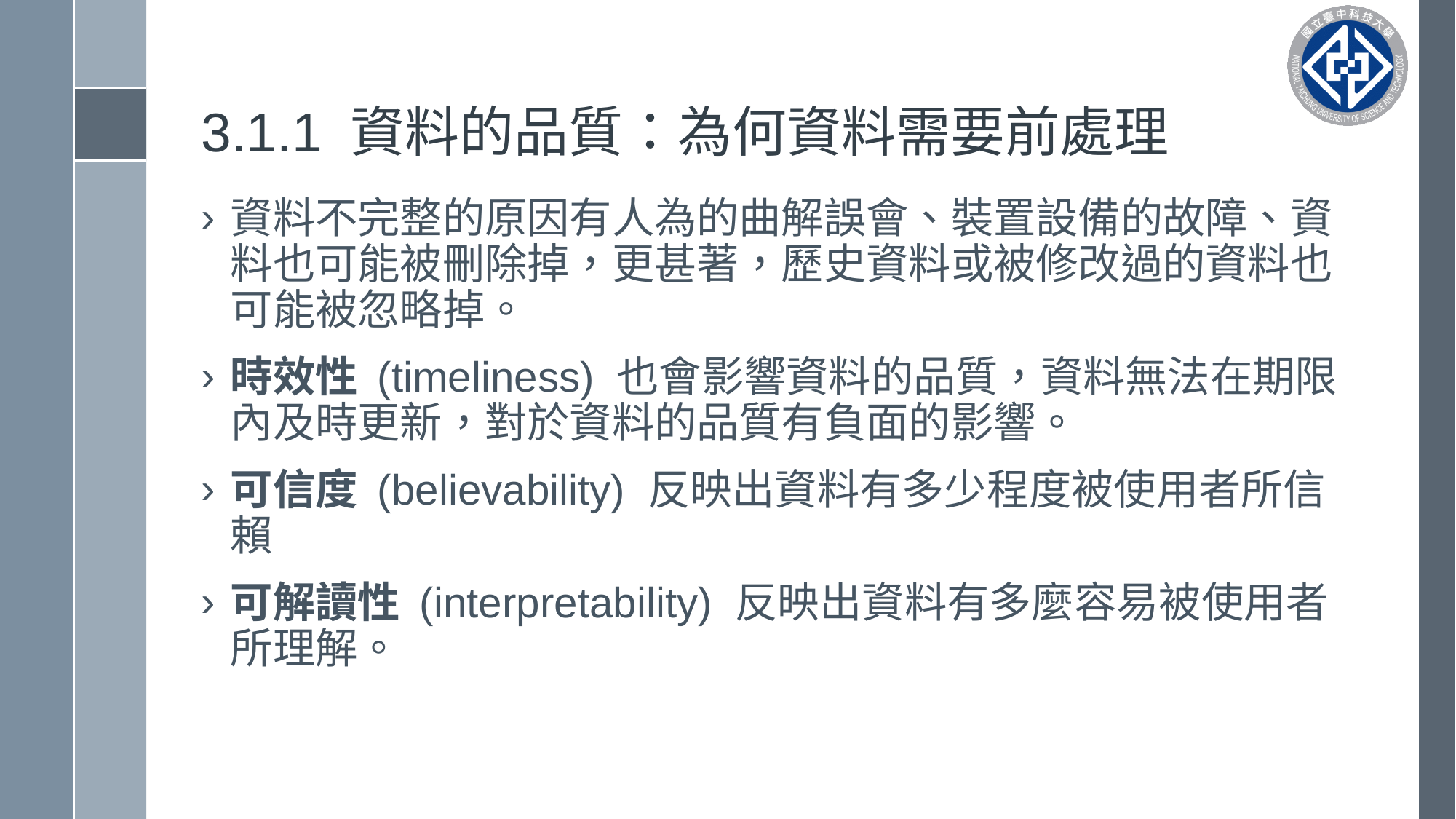

# 3.1.1 資料的品質：為何資料需要前處理
資料不完整的原因有人為的曲解誤會、裝置設備的故障、資料也可能被刪除掉，更甚著，歷史資料或被修改過的資料也可能被忽略掉。
時效性 (timeliness) 也會影響資料的品質，資料無法在期限內及時更新，對於資料的品質有負面的影響。
可信度 (believability) 反映出資料有多少程度被使用者所信賴
可解讀性 (interpretability) 反映出資料有多麼容易被使用者所理解。